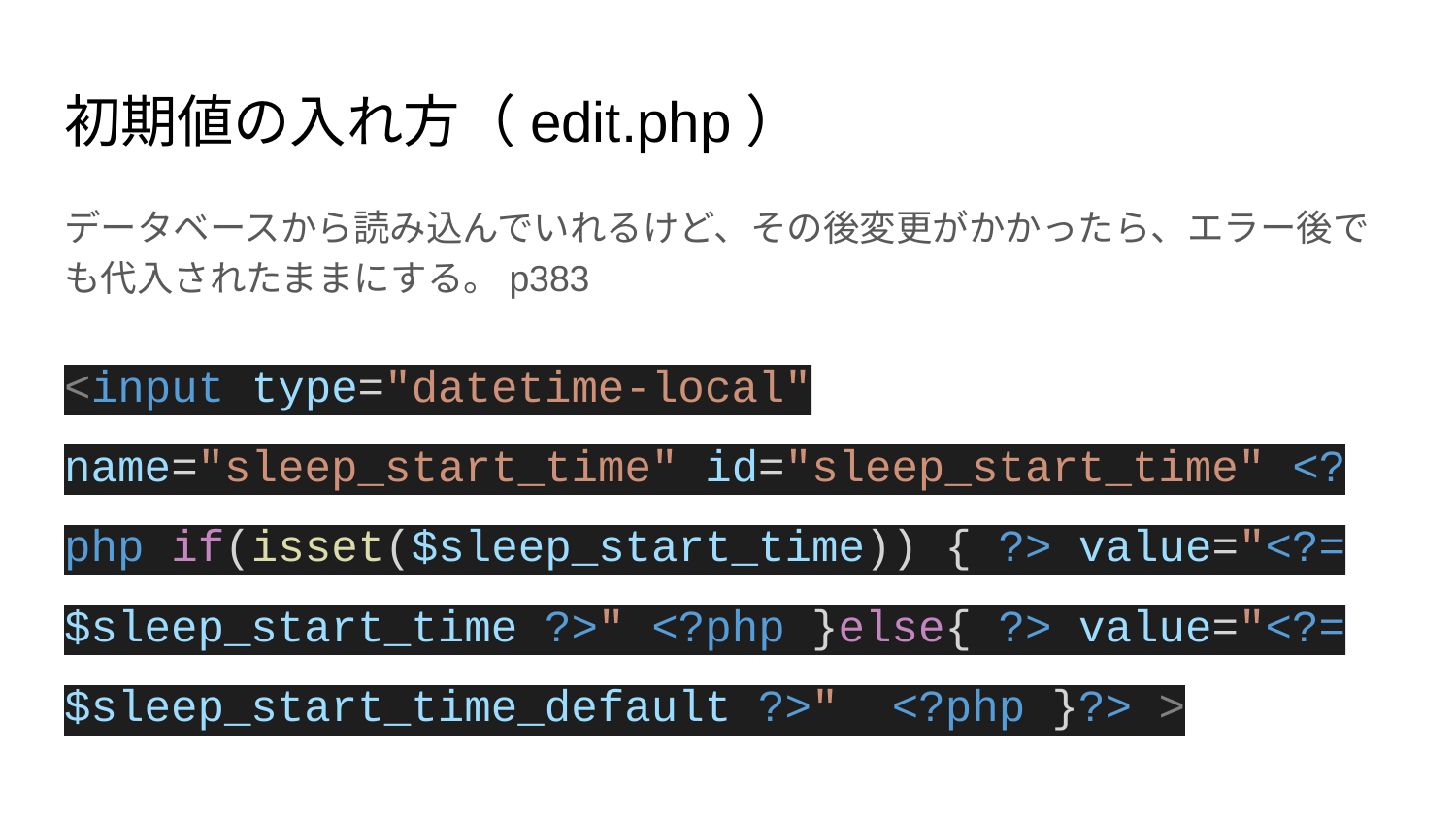

# 初期値の入れ方（edit.php）
データベースから読み込んでいれるけど、その後変更がかかったら、エラー後でも代入されたままにする。p383
<input type="datetime-local" name="sleep_start_time" id="sleep_start_time" <?php if(isset($sleep_start_time)) { ?> value="<?= $sleep_start_time ?>" <?php }else{ ?> value="<?= $sleep_start_time_default ?>"  <?php }?> >